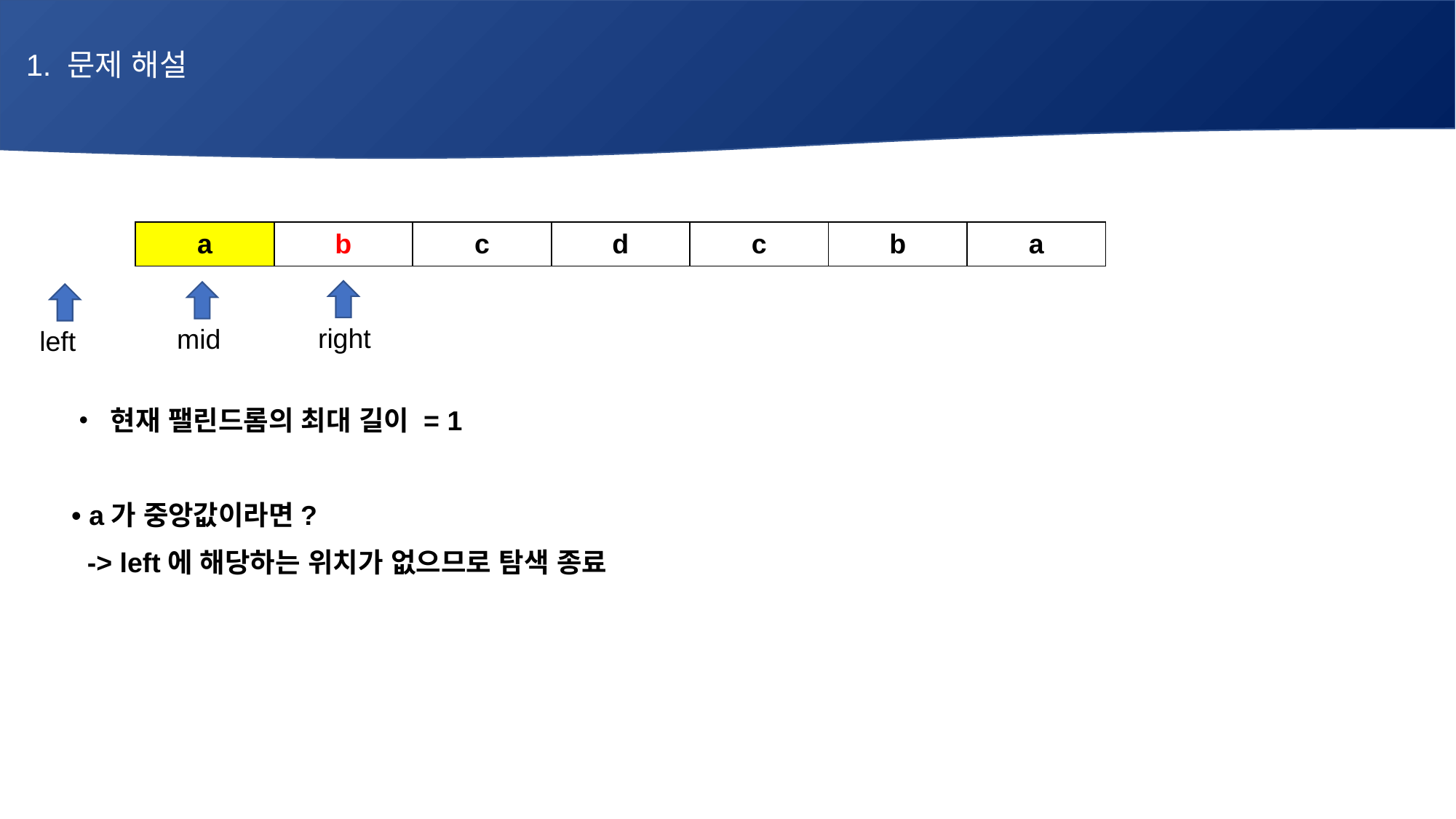

1. 문제 해설
# 매주 1 과제 LV2

 • 현재 팰린드롬의 최대 길이 = 1

 • a가 중앙값이라면?
   -> left에 해당하는 위치가 없으므로 탐색 종료

| a | b | c | d | c | b | a |
| --- | --- | --- | --- | --- | --- | --- |

right
mid
left